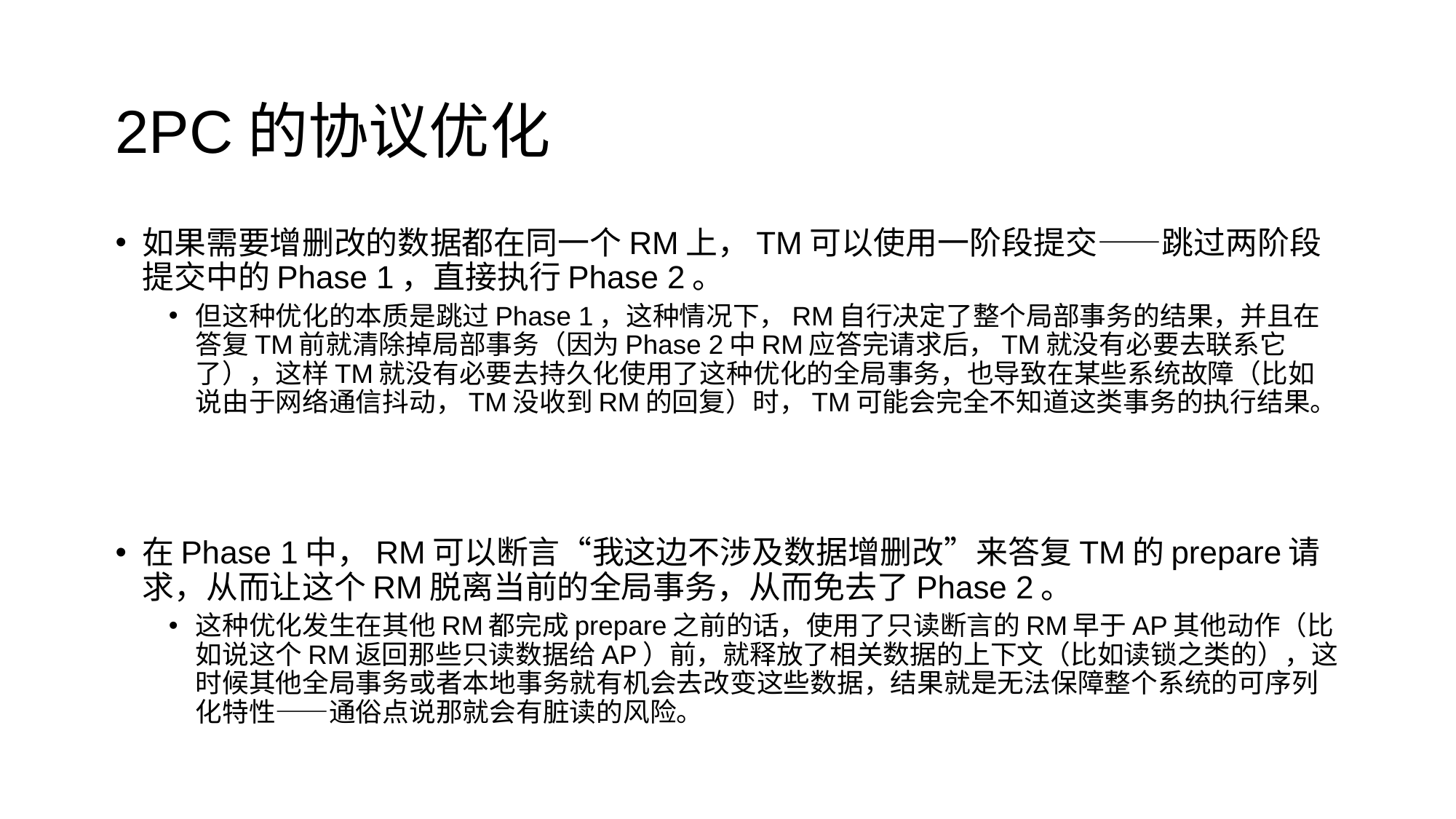

# 2PC的协议优化
如果需要增删改的数据都在同一个RM上，TM可以使用一阶段提交——跳过两阶段提交中的Phase 1，直接执行Phase 2。
但这种优化的本质是跳过Phase 1，这种情况下，RM自行决定了整个局部事务的结果，并且在答复TM前就清除掉局部事务（因为Phase 2中RM应答完请求后，TM就没有必要去联系它了），这样TM就没有必要去持久化使用了这种优化的全局事务，也导致在某些系统故障（比如说由于网络通信抖动，TM没收到RM的回复）时，TM可能会完全不知道这类事务的执行结果。

在Phase 1中，RM可以断言“我这边不涉及数据增删改”来答复TM的prepare请求，从而让这个RM脱离当前的全局事务，从而免去了Phase 2。
这种优化发生在其他RM都完成prepare之前的话，使用了只读断言的RM早于AP其他动作（比如说这个RM返回那些只读数据给AP）前，就释放了相关数据的上下文（比如读锁之类的），这时候其他全局事务或者本地事务就有机会去改变这些数据，结果就是无法保障整个系统的可序列化特性——通俗点说那就会有脏读的风险。